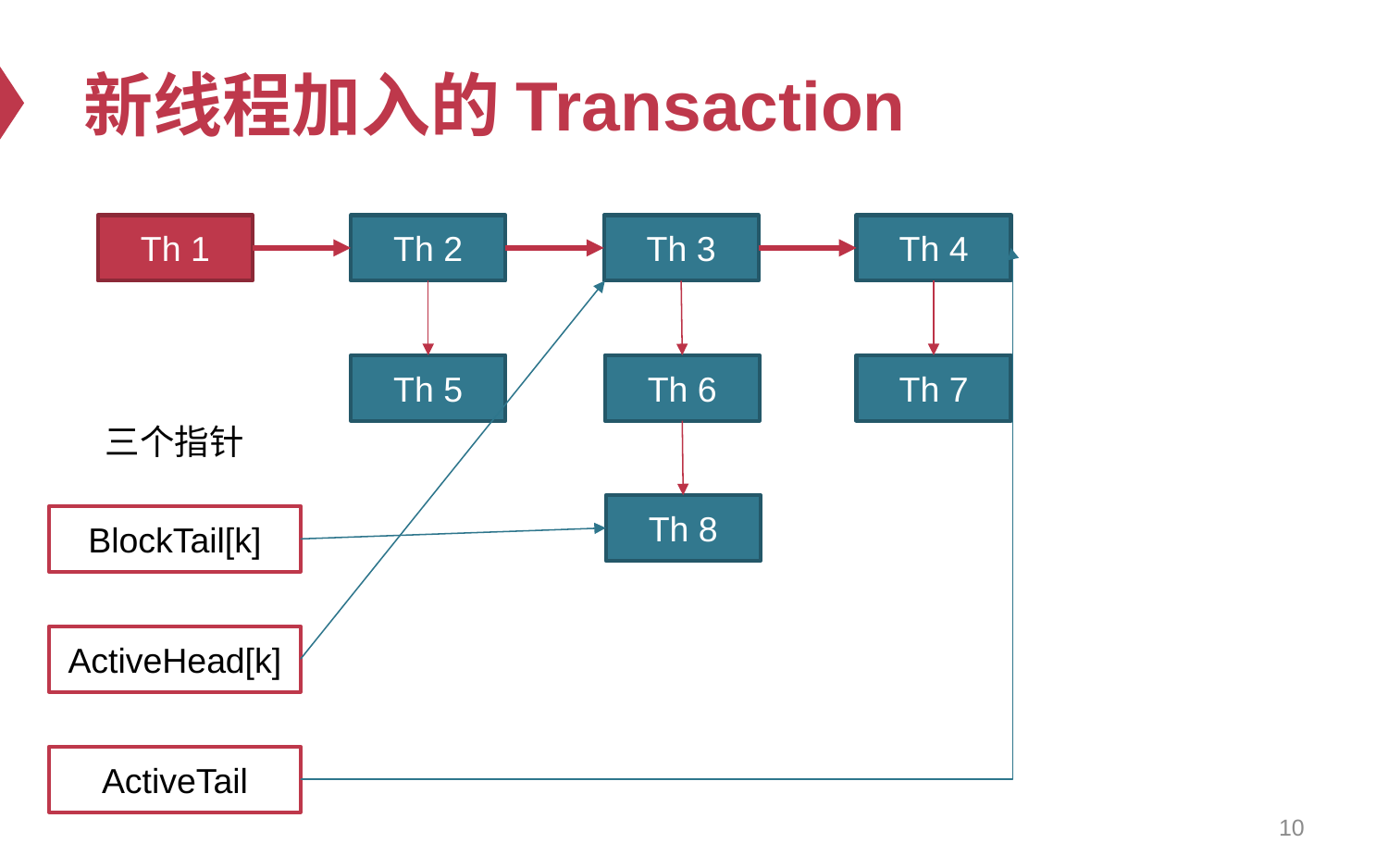

# 新线程加入的Transaction
Th 1
Th 2
Th 3
Th 4
Th 5
Th 6
Th 7
三个指针
Th 8
BlockTail[k]
ActiveHead[k]
ActiveTail
10